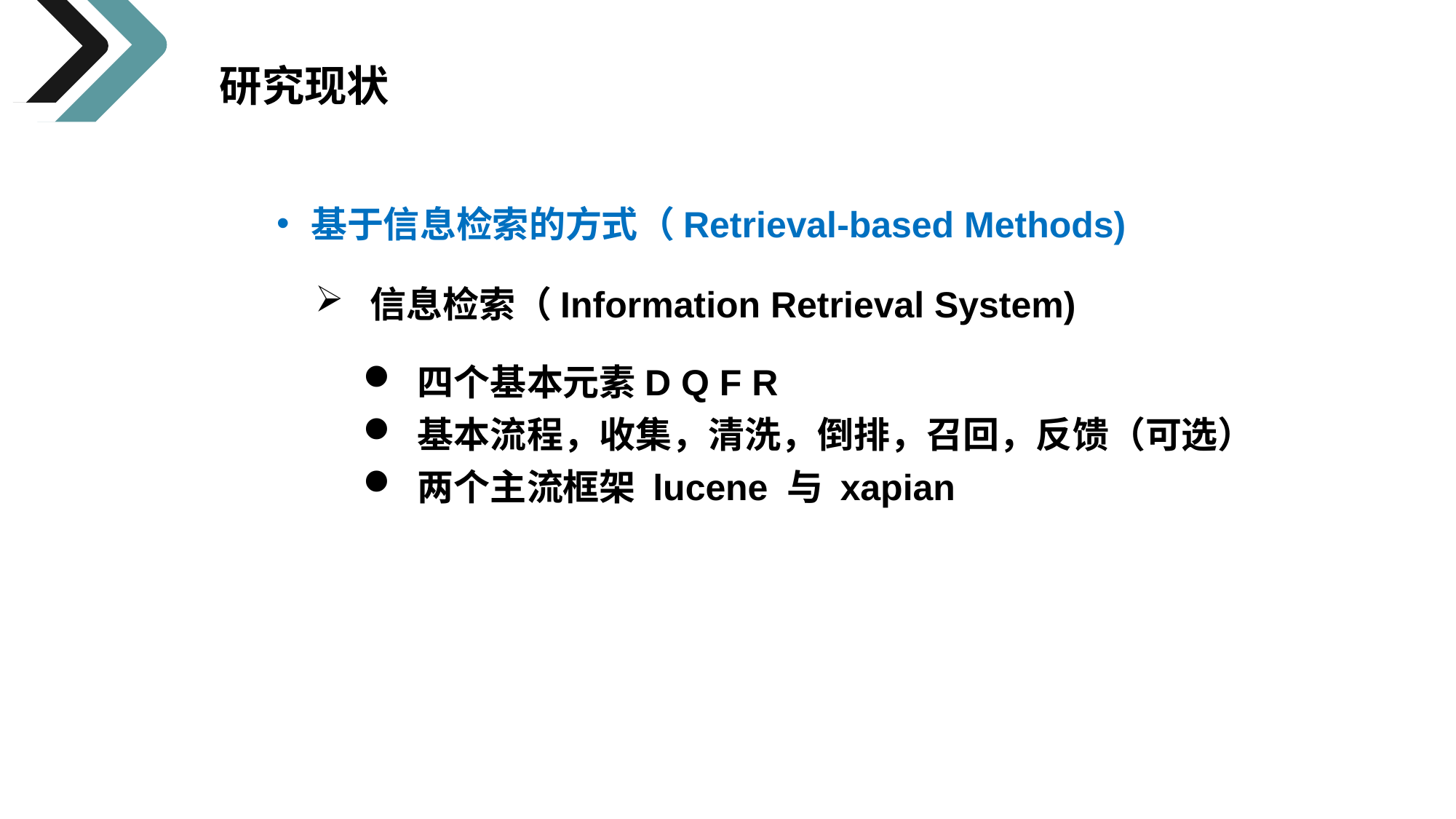

研究现状
基于信息检索的方式（Retrieval-based Methods)
信息检索（Information Retrieval System)

四个基本元素D Q F R
基本流程，收集，清洗，倒排，召回，反馈（可选）
两个主流框架 lucene 与 xapian